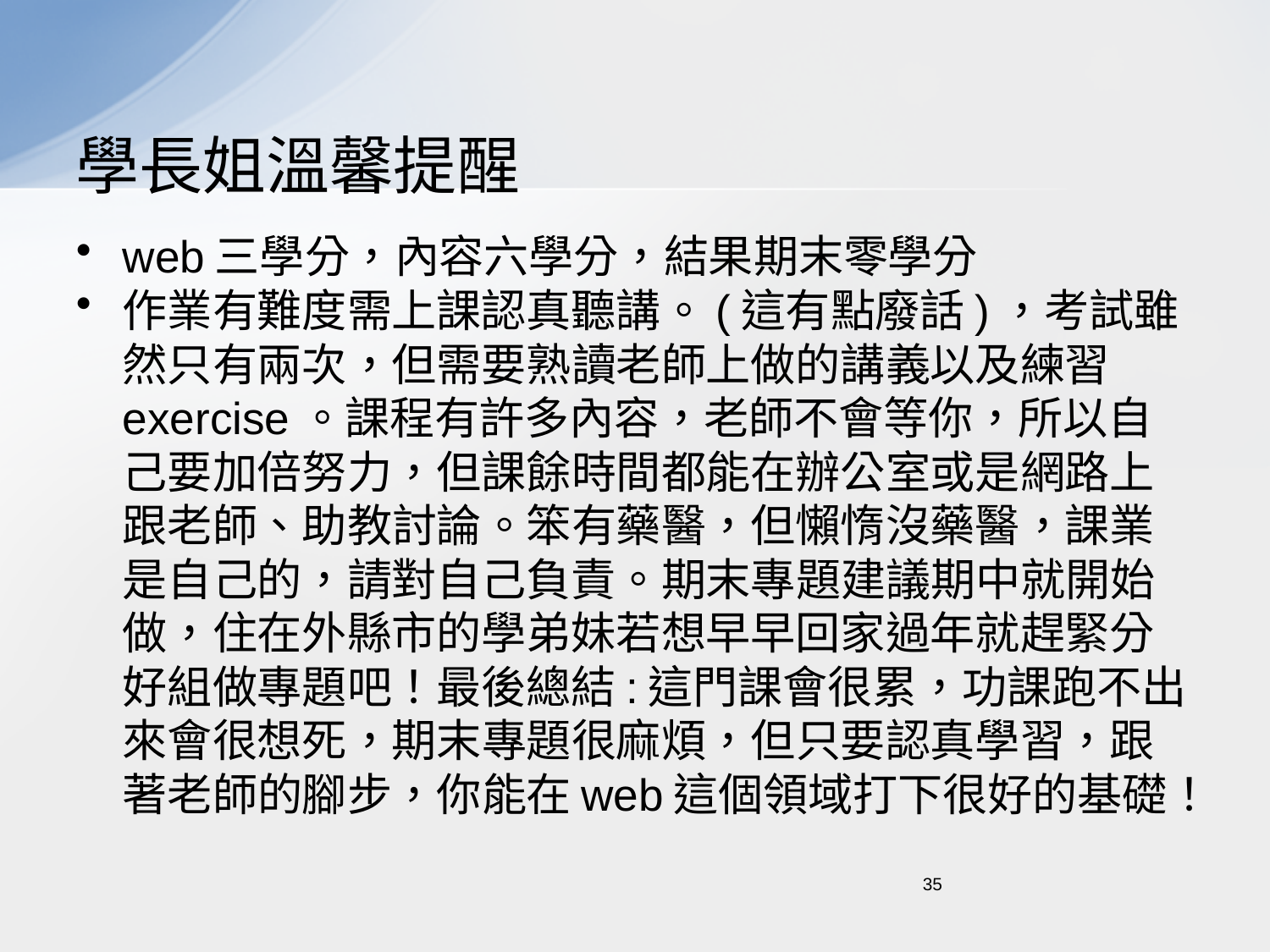

# 學長姐溫馨提醒
web三學分，內容六學分，結果期末零學分
作業有難度需上課認真聽講。(這有點廢話)，考試雖然只有兩次，但需要熟讀老師上做的講義以及練習exercise。課程有許多內容，老師不會等你，所以自己要加倍努力，但課餘時間都能在辦公室或是網路上跟老師、助教討論。笨有藥醫，但懶惰沒藥醫，課業是自己的，請對自己負責。期末專題建議期中就開始做，住在外縣市的學弟妹若想早早回家過年就趕緊分好組做專題吧！最後總結:這門課會很累，功課跑不出來會很想死，期末專題很麻煩，但只要認真學習，跟著老師的腳步，你能在web這個領域打下很好的基礎！

35